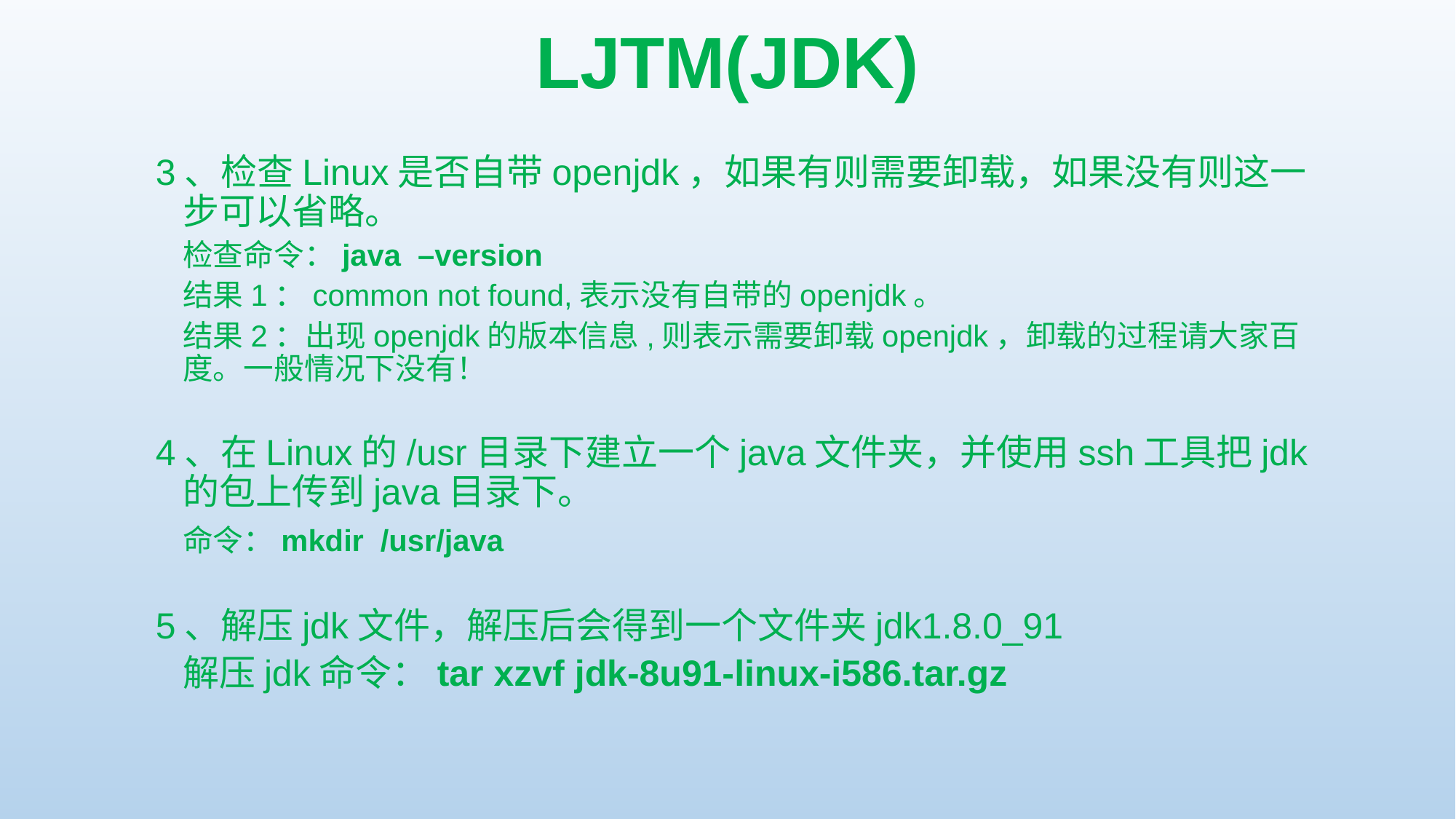

# LJTM(JDK)
3、检查Linux是否自带openjdk，如果有则需要卸载，如果没有则这一步可以省略。
	检查命令：java  –version
	结果1：common not found,表示没有自带的openjdk。
	结果2：出现openjdk的版本信息,则表示需要卸载openjdk，卸载的过程请大家百度。一般情况下没有！

4、在Linux的/usr目录下建立一个java文件夹，并使用ssh工具把jdk的包上传到java目录下。
	命令：mkdir  /usr/java

5、解压jdk文件，解压后会得到一个文件夹jdk1.8.0_91
	解压jdk命令：tar xzvf jdk-8u91-linux-i586.tar.gz